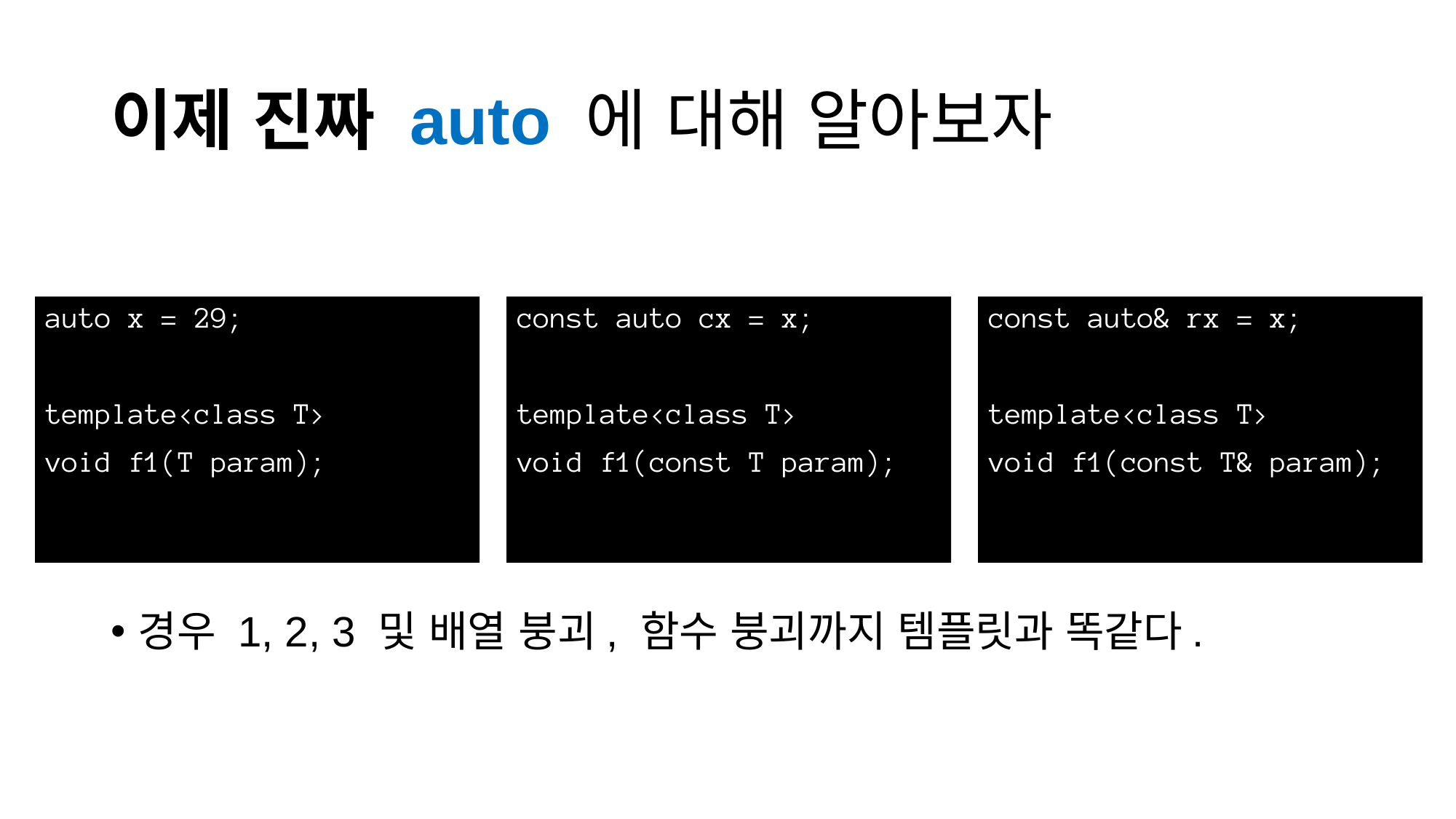

# 이제 진짜 auto 에 대해 알아보자
auto x = 29;

template<class T>
void f1(T param);

const auto cx = x;

template<class T>
void f1(const T param);
const auto& rx = x;

template<class T>
void f1(const T& param);
경우 1, 2, 3 및 배열 붕괴, 함수 붕괴까지 템플릿과 똑같다.